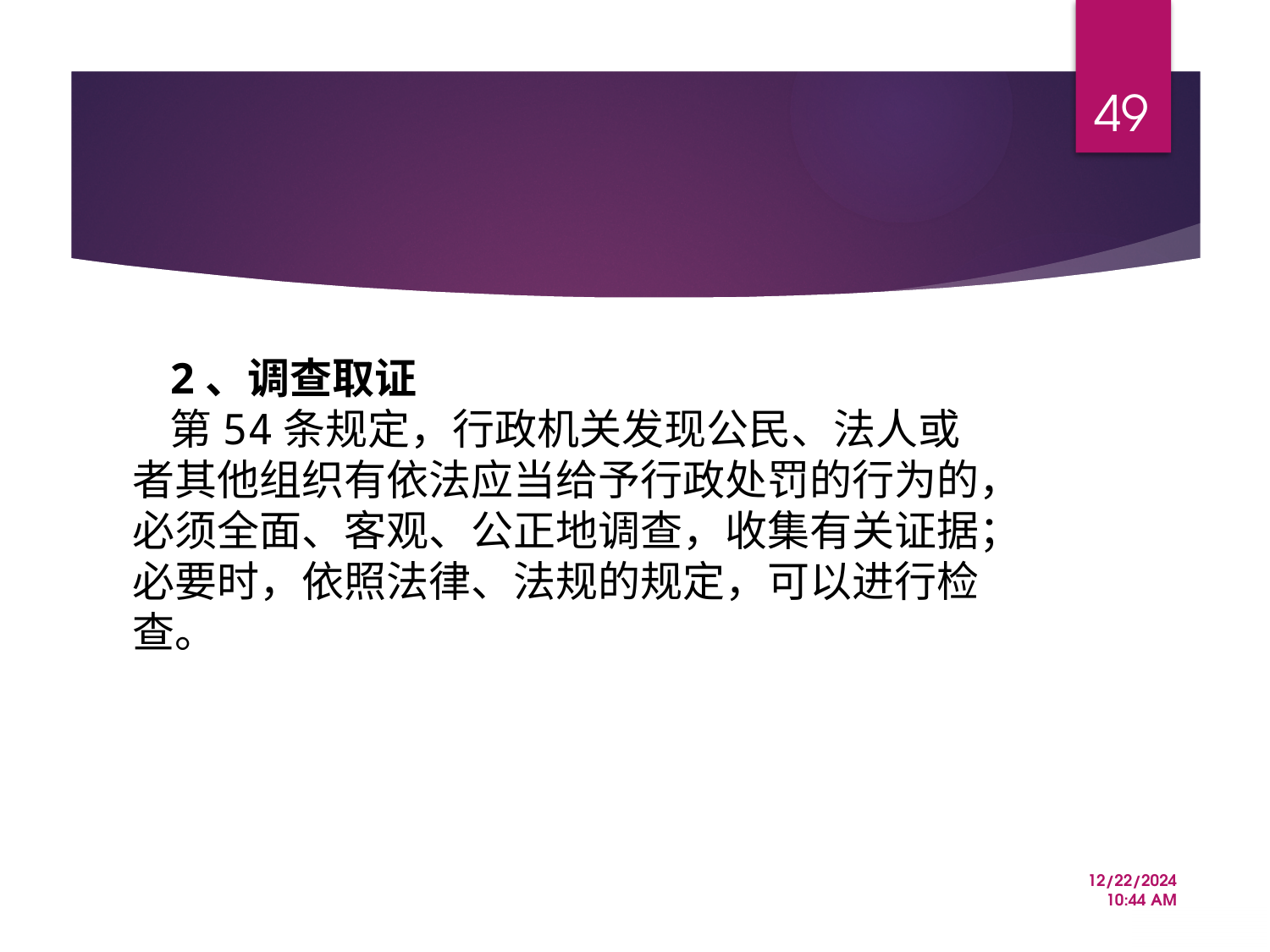

49
#
2、调查取证
第54条规定，行政机关发现公民、法人或者其他组织有依法应当给予行政处罚的行为的，必须全面、客观、公正地调查，收集有关证据；必要时，依照法律、法规的规定，可以进行检查。

12/22/2024 10:44 AM